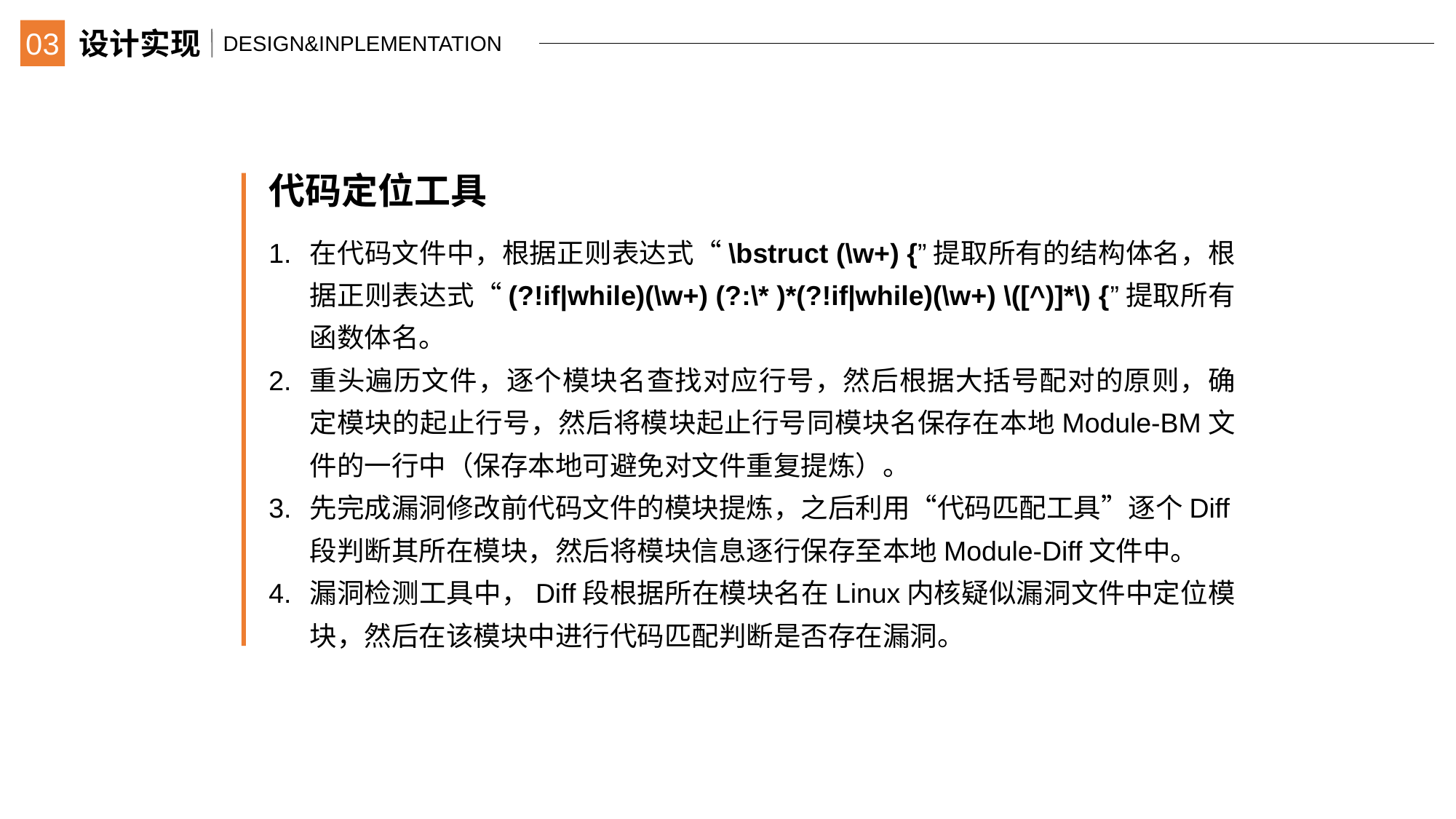

03
设计实现

DESIGN&INPLEMENTATION
代码定位工具

在代码文件中，根据正则表达式“\bstruct (\w+) {”提取所有的结构体名，根据正则表达式“(?!if|while)(\w+) (?:\* )*(?!if|while)(\w+) \([^)]*\) {”提取所有函数体名。
重头遍历文件，逐个模块名查找对应行号，然后根据大括号配对的原则，确定模块的起止行号，然后将模块起止行号同模块名保存在本地Module-BM文件的一行中（保存本地可避免对文件重复提炼）。
先完成漏洞修改前代码文件的模块提炼，之后利用“代码匹配工具”逐个Diff段判断其所在模块，然后将模块信息逐行保存至本地Module-Diff文件中。
漏洞检测工具中，Diff段根据所在模块名在Linux内核疑似漏洞文件中定位模块，然后在该模块中进行代码匹配判断是否存在漏洞。